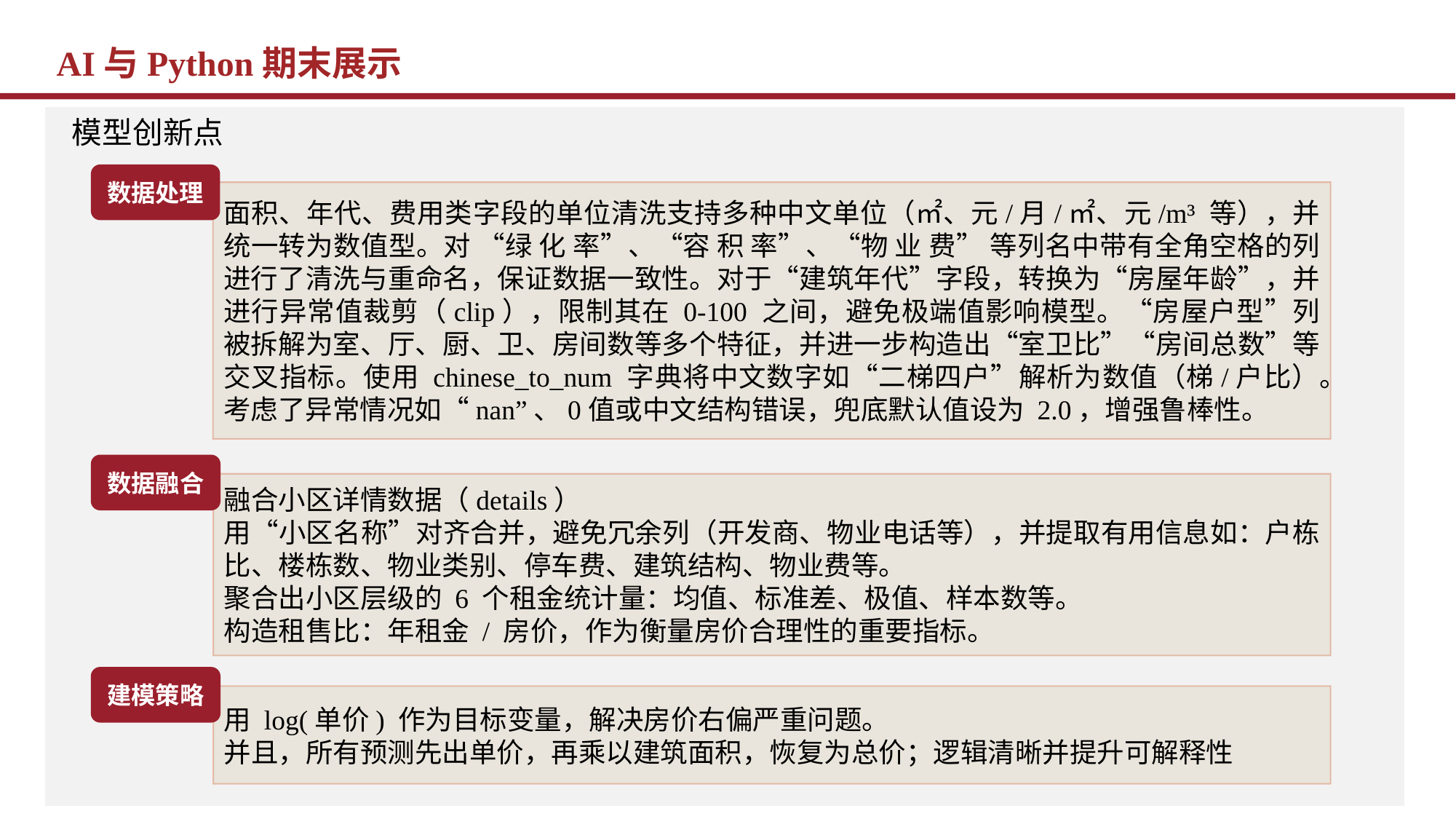

# AI与Python期末展示
模型创新点

数据处理
面积、年代、费用类字段的单位清洗支持多种中文单位（㎡、元/月/㎡、元/m³ 等），并统一转为数值型。对 “绿 化 率”、“容 积 率”、“物 业 费” 等列名中带有全角空格的列进行了清洗与重命名，保证数据一致性。对于“建筑年代”字段，转换为“房屋年龄”，并 进行异常值裁剪（clip），限制其在 0-100 之间，避免极端值影响模型。“房屋户型”列被拆解为室、厅、厨、卫、房间数等多个特征，并进一步构造出“室卫比”“房间总数”等交叉指标。使用 chinese_to_num 字典将中文数字如“二梯四户”解析为数值（梯/户比）。考虑了异常情况如“nan”、0值或中文结构错误，兜底默认值设为 2.0，增强鲁棒性。
数据融合
融合小区详情数据（details）
用“小区名称”对齐合并，避免冗余列（开发商、物业电话等），并提取有用信息如：户栋比、楼栋数、物业类别、停车费、建筑结构、物业费等。
聚合出小区层级的 6 个租金统计量：均值、标准差、极值、样本数等。
构造租售比：年租金 / 房价，作为衡量房价合理性的重要指标。
建模策略
用 log(单价) 作为目标变量，解决房价右偏严重问题。
并且，所有预测先出单价，再乘以建筑面积，恢复为总价；逻辑清晰并提升可解释性

7